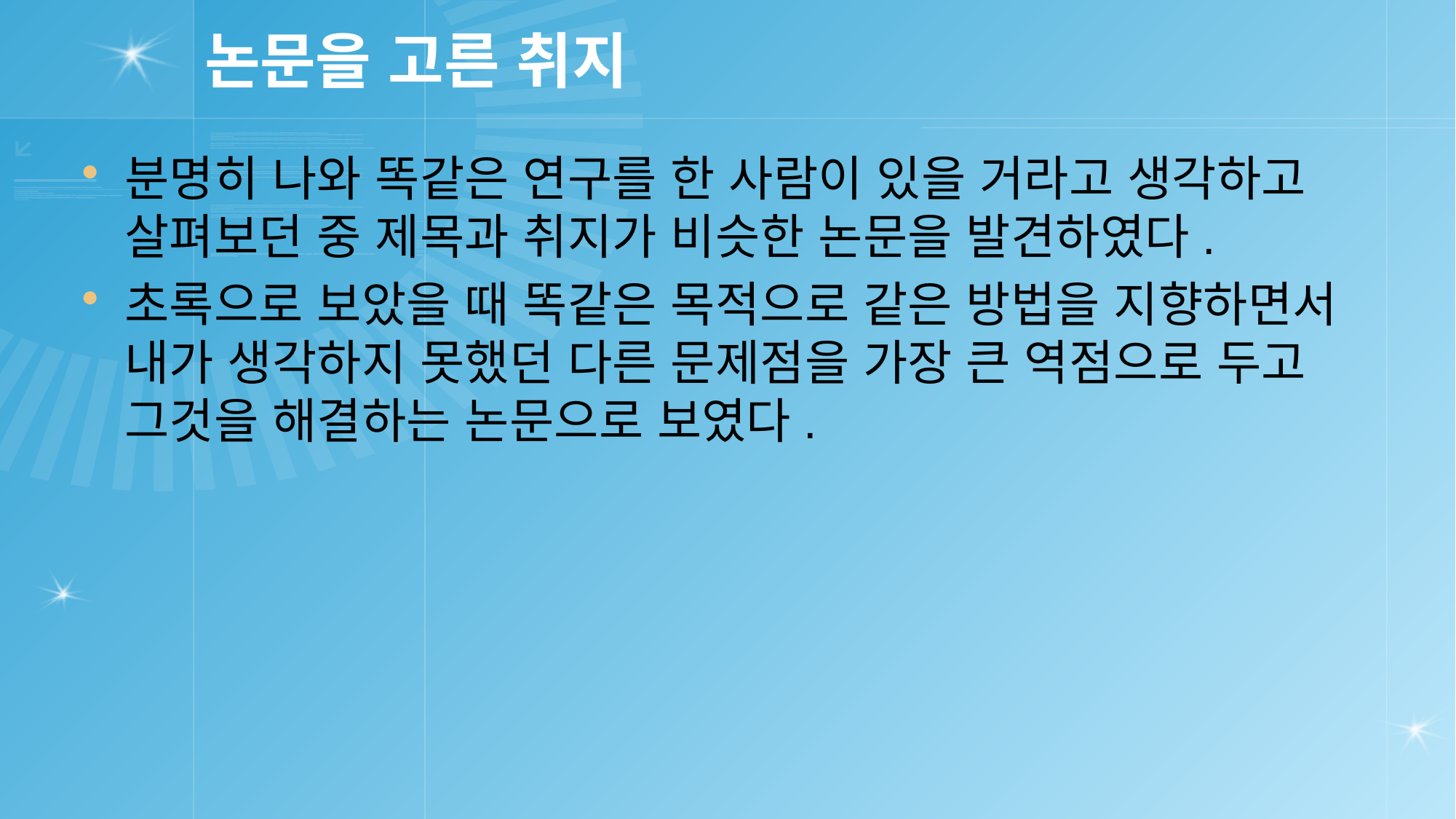

# 논문을 고른 취지
분명히 나와 똑같은 연구를 한 사람이 있을 거라고 생각하고 살펴보던 중 제목과 취지가 비슷한 논문을 발견하였다.
초록으로 보았을 때 똑같은 목적으로 같은 방법을 지향하면서 내가 생각하지 못했던 다른 문제점을 가장 큰 역점으로 두고 그것을 해결하는 논문으로 보였다.